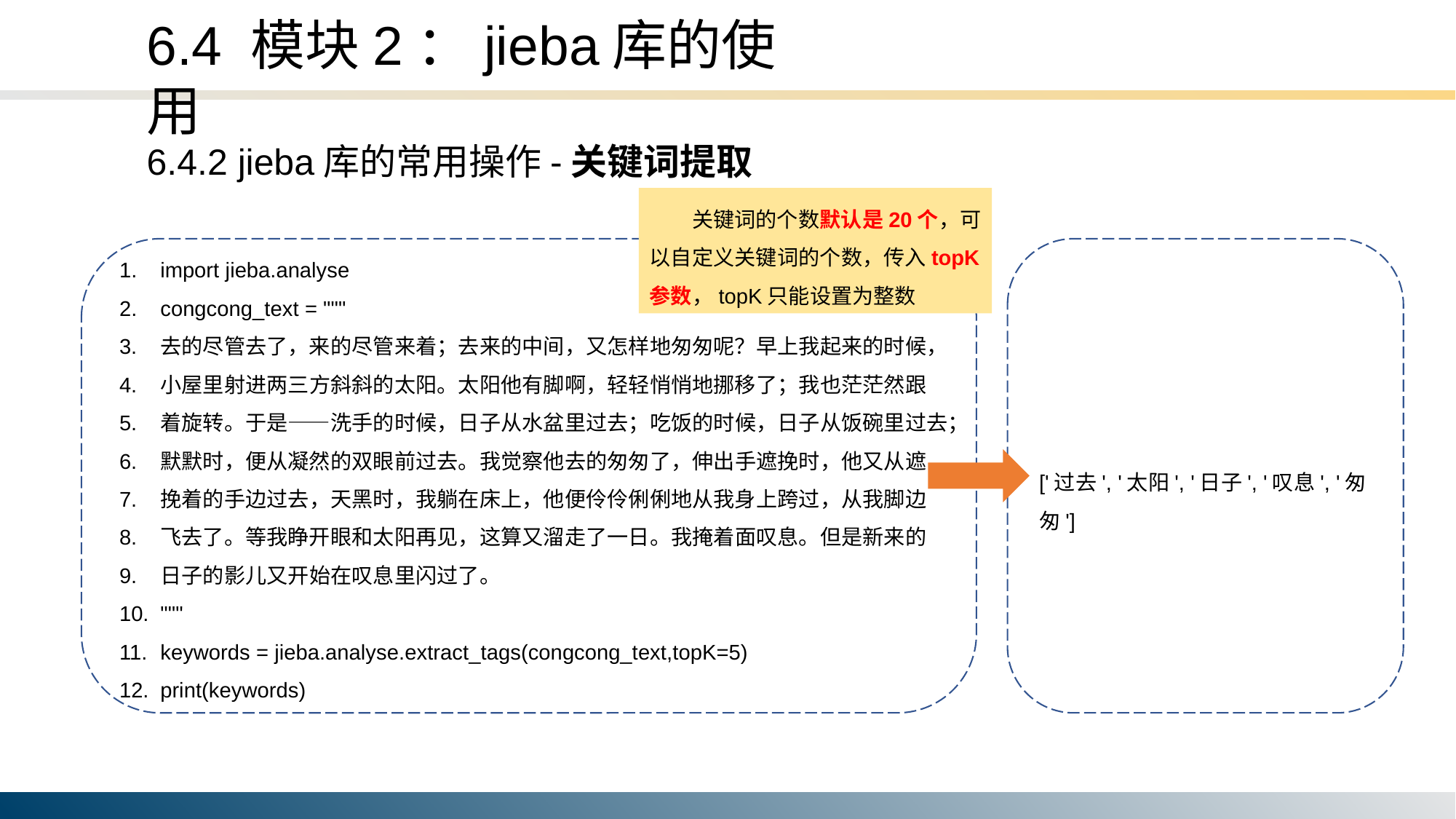

6.4 模块2：jieba库的使用
6.4.2 jieba库的常用操作-关键词提取
关键词的个数默认是20个，可以自定义关键词的个数，传入topK参数，topK只能设置为整数

import jieba.analyse
congcong_text = """
去的尽管去了，来的尽管来着；去来的中间，又怎样地匆匆呢？早上我起来的时候，
小屋里射进两三方斜斜的太阳。太阳他有脚啊，轻轻悄悄地挪移了；我也茫茫然跟
着旋转。于是——洗手的时候，日子从水盆里过去；吃饭的时候，日子从饭碗里过去；
默默时，便从凝然的双眼前过去。我觉察他去的匆匆了，伸出手遮挽时，他又从遮
挽着的手边过去，天黑时，我躺在床上，他便伶伶俐俐地从我身上跨过，从我脚边
飞去了。等我睁开眼和太阳再见，这算又溜走了一日。我掩着面叹息。但是新来的
日子的影儿又开始在叹息里闪过了。
"""
keywords = jieba.analyse.extract_tags(congcong_text,topK=5)
print(keywords)

['过去', '太阳', '日子', '叹息', '匆匆']